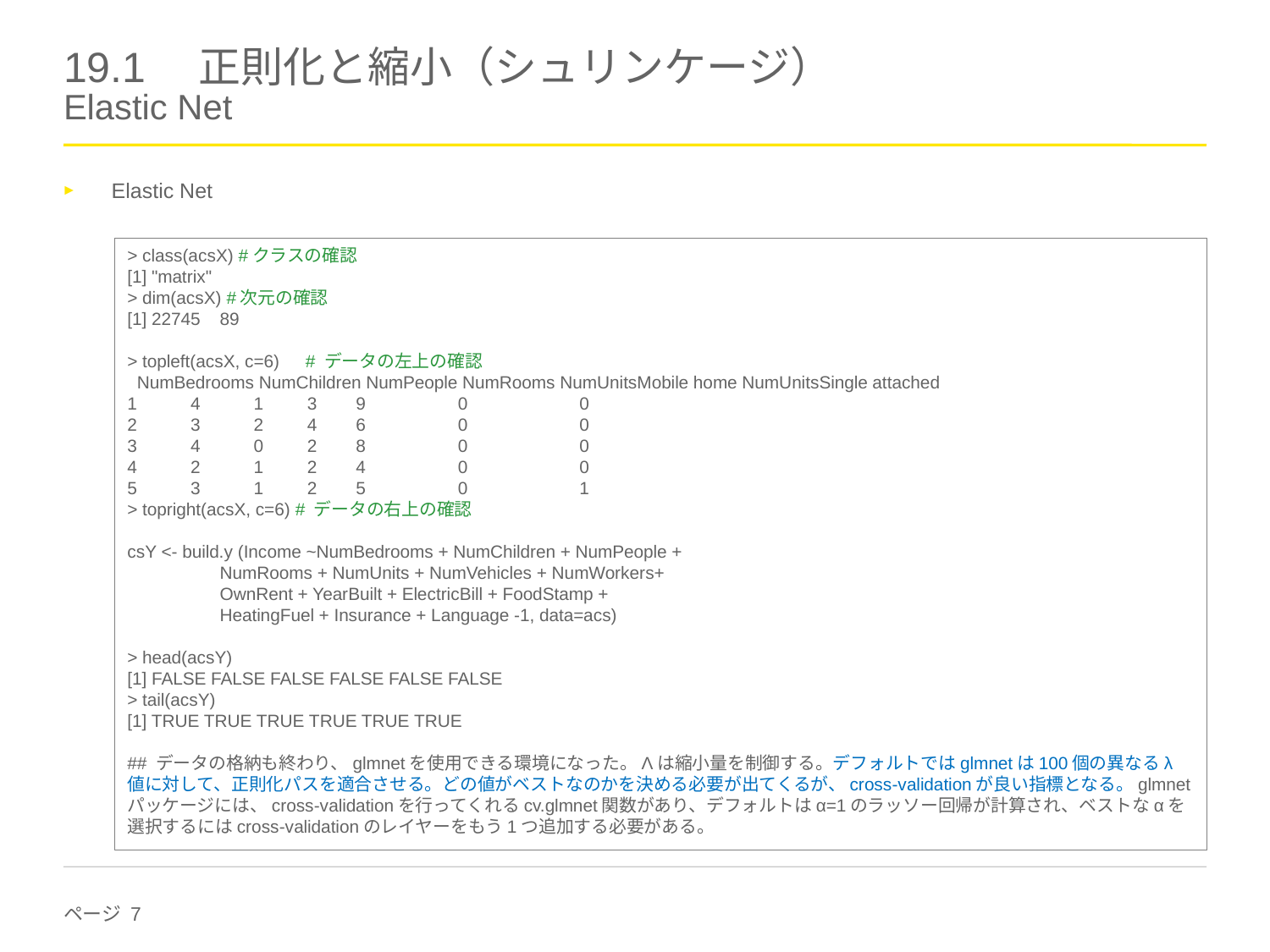

# 19.1　正則化と縮小（シュリンケージ） Elastic Net
Elastic Net
> class(acsX) #クラスの確認
[1] "matrix"
> dim(acsX) #次元の確認
[1] 22745    89

> topleft(acsX, c=6)　# データの左上の確認
  NumBedrooms NumChildren NumPeople NumRooms NumUnitsMobile home NumUnitsSingle attached
1           4           1         3        9                   0                       0
2           3           2         4        6                   0                       0
3           4           0         2        8                   0                       0
4           2           1         2        4                   0                       0
5           3           1         2        5                   0                       1
> topright(acsX, c=6) # データの右上の確認

csY <- build.y (Income ~NumBedrooms + NumChildren + NumPeople +
                   NumRooms + NumUnits + NumVehicles + NumWorkers+
                   OwnRent + YearBuilt + ElectricBill + FoodStamp +
                   HeatingFuel + Insurance + Language -1, data=acs)

> head(acsY)
[1] FALSE FALSE FALSE FALSE FALSE FALSE
> tail(acsY)
[1] TRUE TRUE TRUE TRUE TRUE TRUE

## データの格納も終わり、glmnetを使用できる環境になった。Λは縮小量を制御する。デフォルトではglmnetは100個の異なるλ値に対して、正則化パスを適合させる。どの値がベストなのかを決める必要が出てくるが、cross-validationが良い指標となる。glmnetパッケージには、cross-validationを行ってくれるcv.glmnet関数があり、デフォルトはα=1のラッソー回帰が計算され、ベストなαを選択するにはcross-validationのレイヤーをもう1つ追加する必要がある。